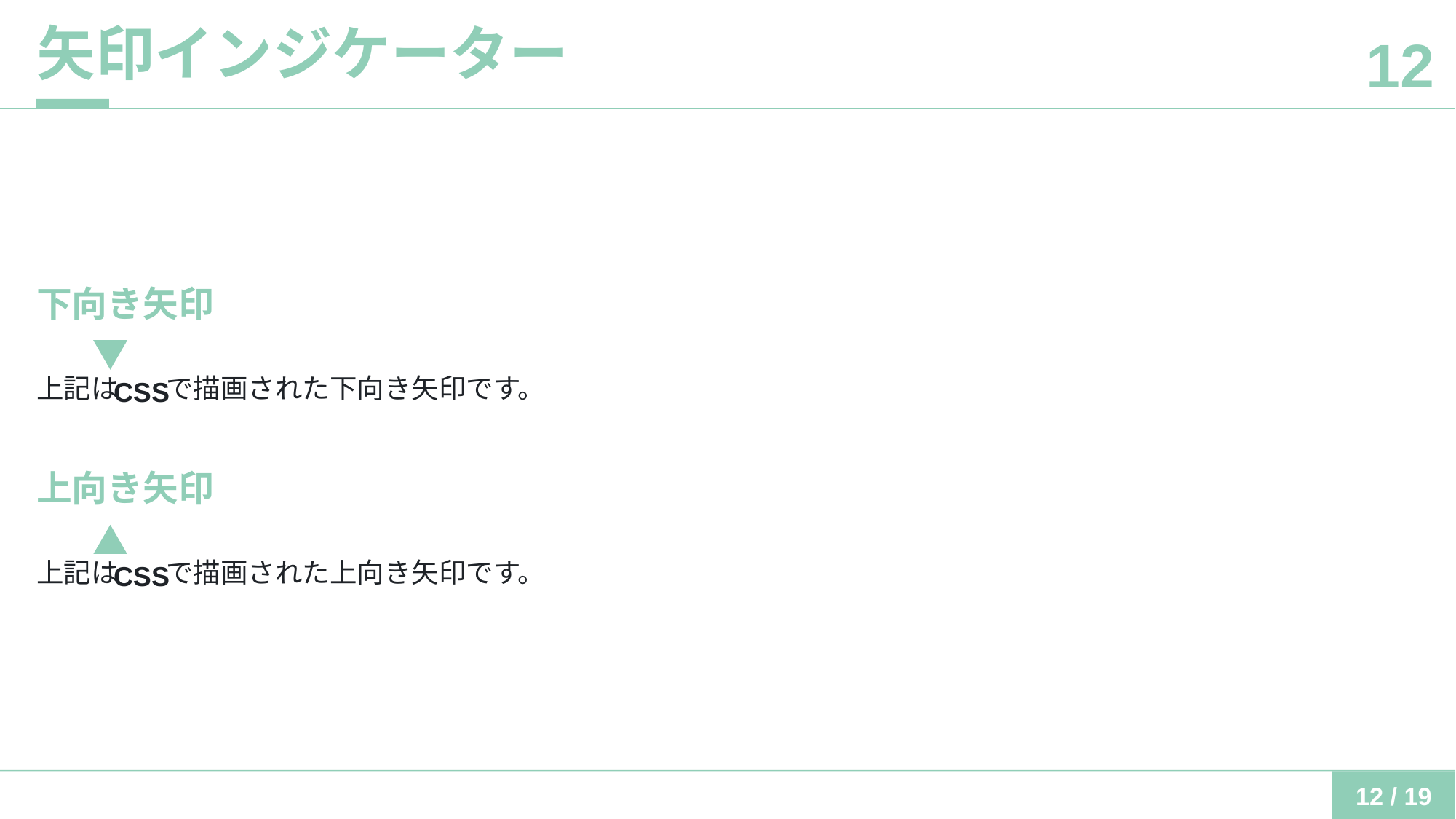

⽮印インジケーター
12

下向き⽮印

上記は
で描画された下向き⽮印です。
CSS
上向き⽮印

上記は
で描画された上向き⽮印です。
CSS

12 / 19